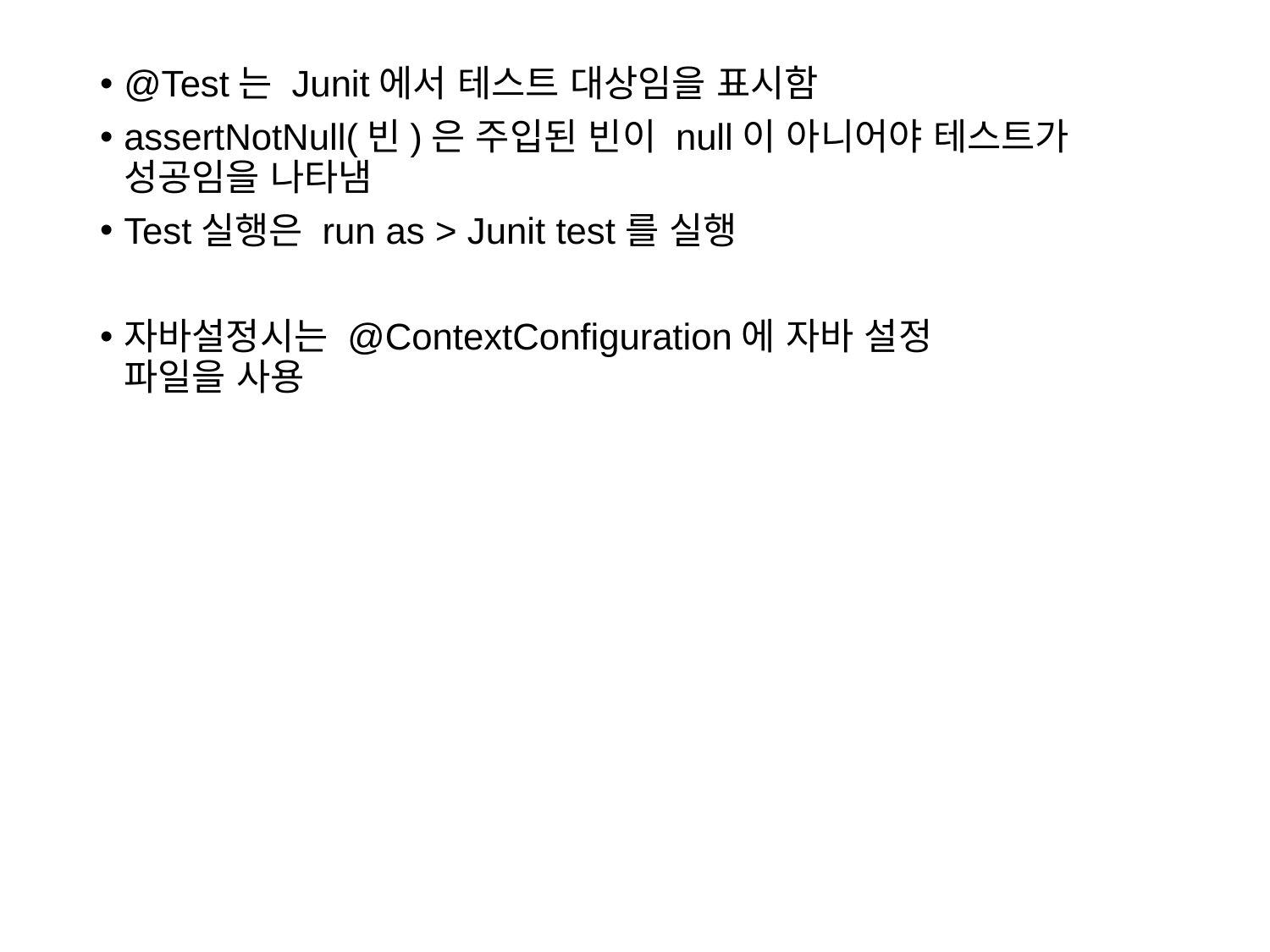

@Test는 Junit에서 테스트 대상임을 표시함
assertNotNull(빈)은 주입된 빈이 null이 아니어야 테스트가
성공임을 나타냄
Test실행은 run as > Junit test를 실행

자바설정시는 @ContextConfiguration에 자바 설정
파일을 사용